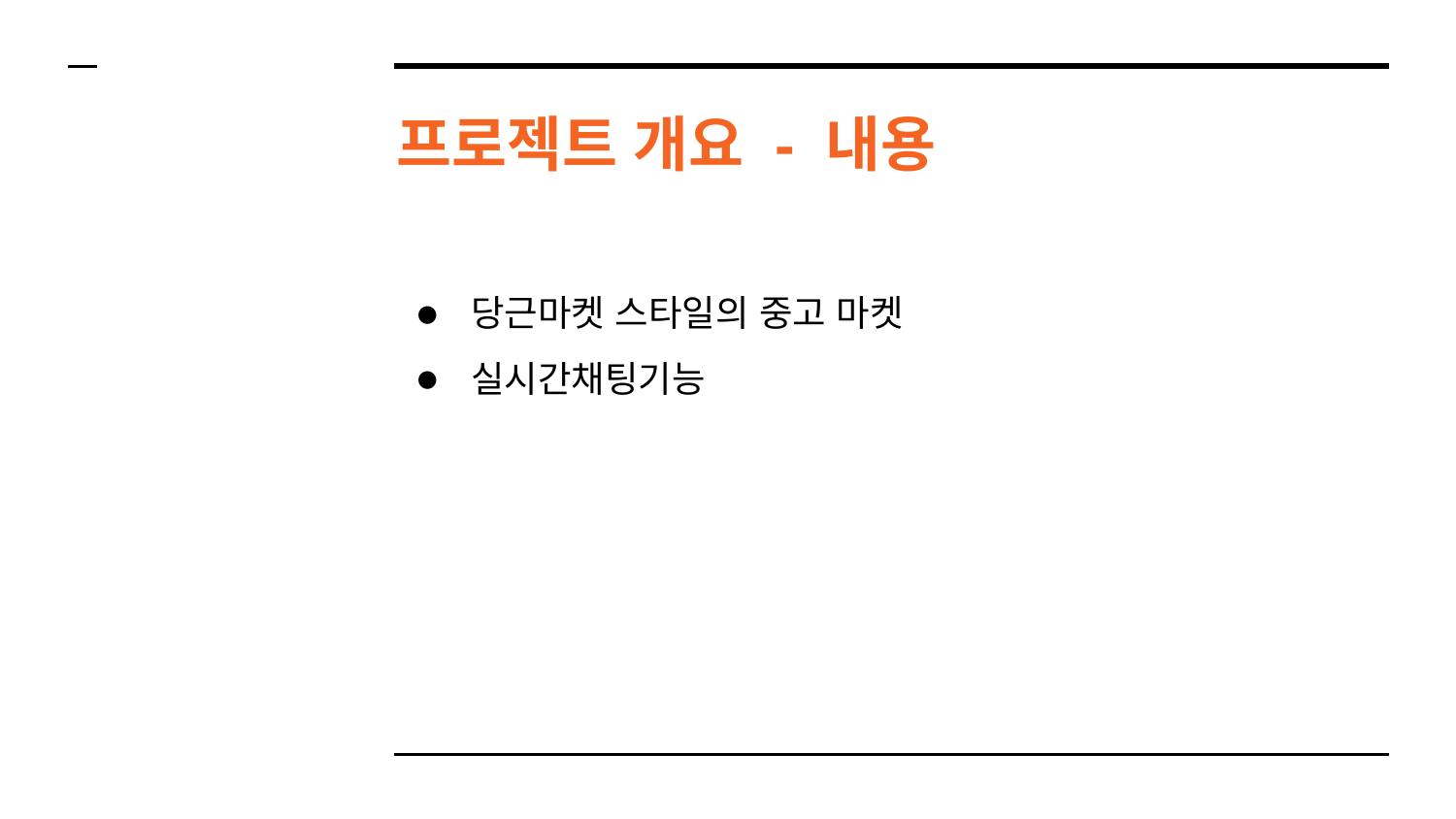

# 프로젝트 개요 - 내용
당근마켓 스타일의 중고 마켓
실시간채팅기능